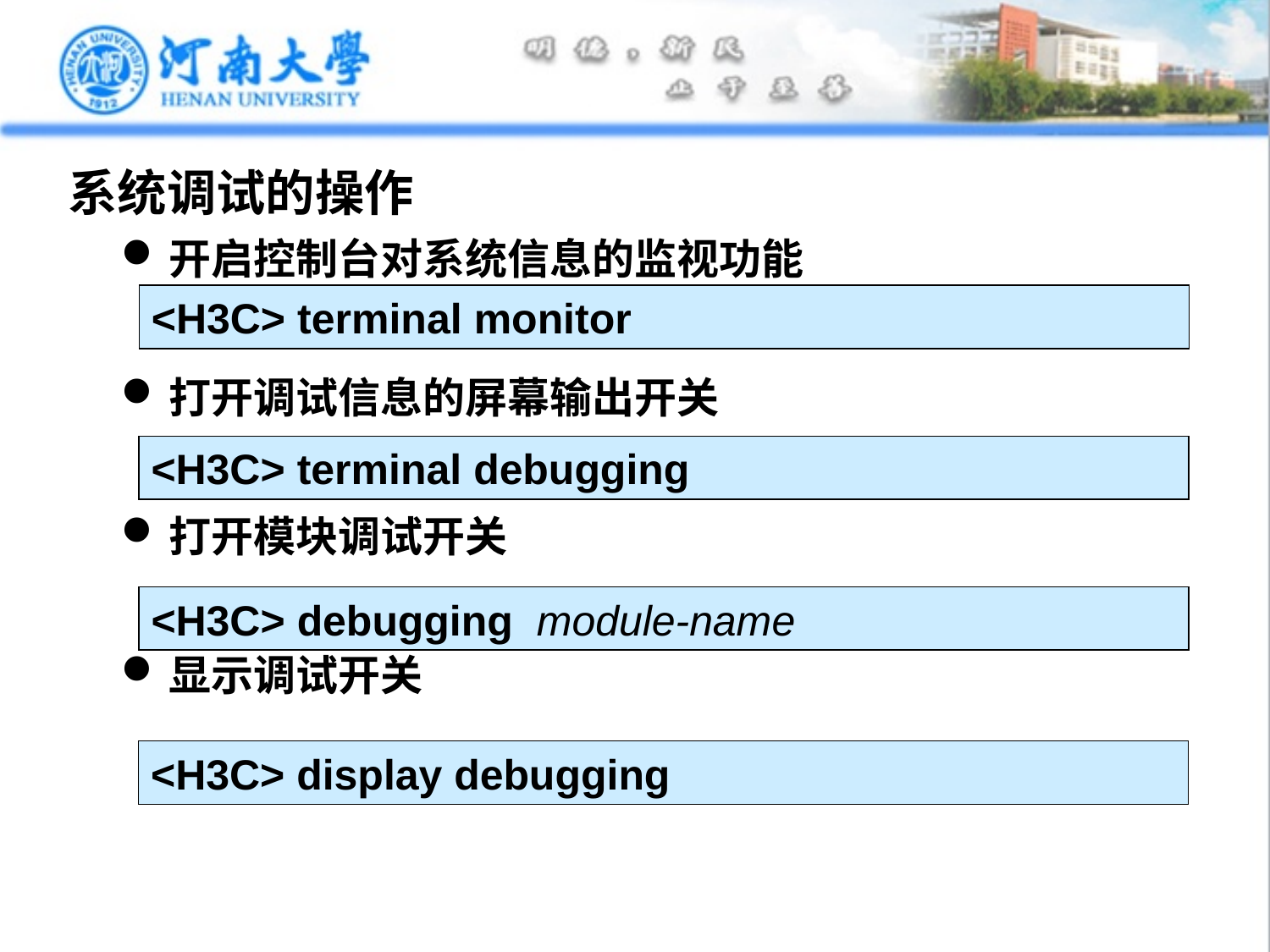

# 系统调试的操作
开启控制台对系统信息的监视功能

打开调试信息的屏幕输出开关

打开模块调试开关

显示调试开关

<H3C> terminal monitor
<H3C> terminal debugging
<H3C> debugging  module-name
<H3C> display debugging